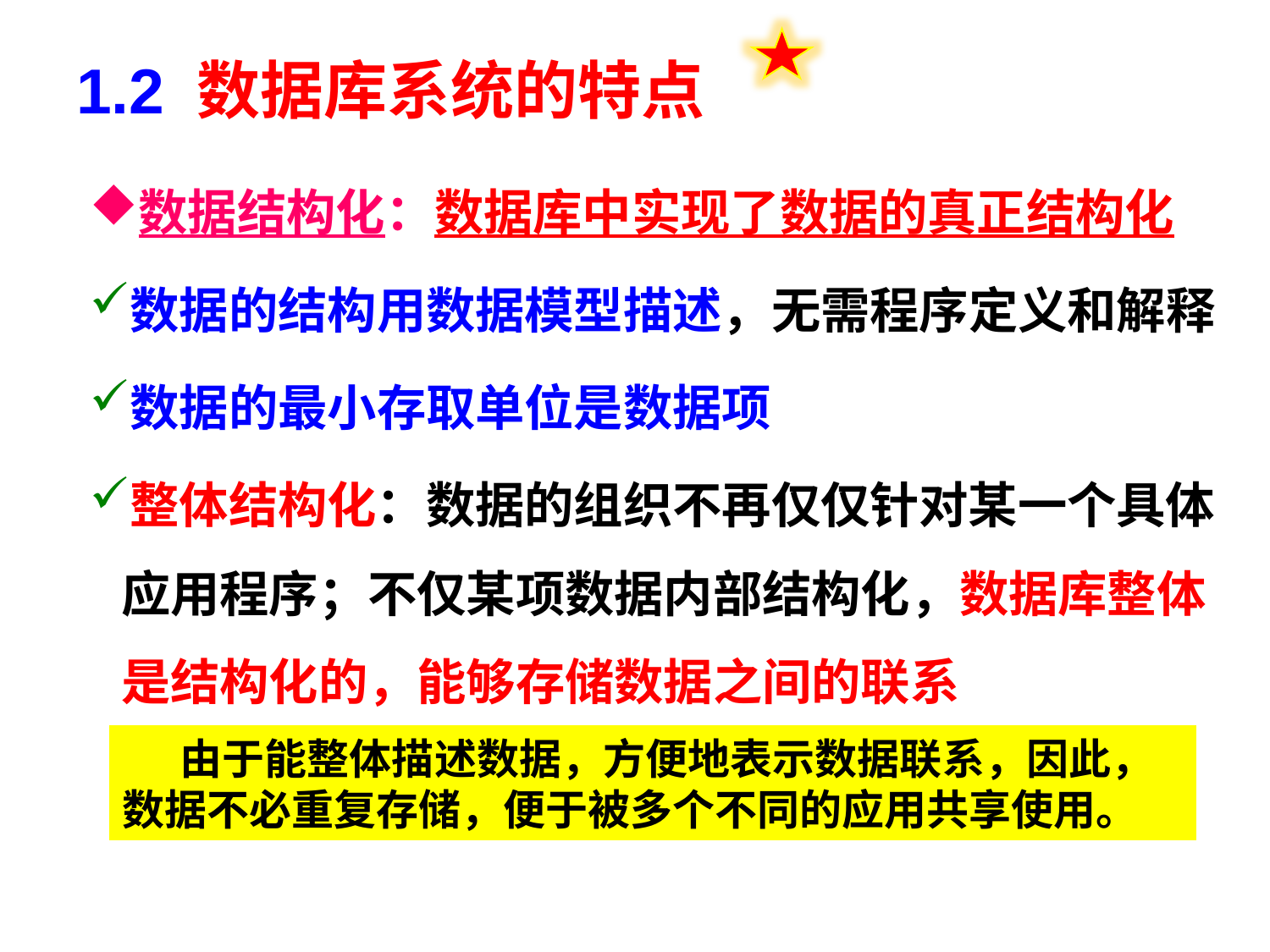

# 1.2 数据库系统的特点
数据结构化：数据库中实现了数据的真正结构化
数据的结构用数据模型描述，无需程序定义和解释
数据的最小存取单位是数据项
整体结构化：数据的组织不再仅仅针对某一个具体应用程序；不仅某项数据内部结构化，数据库整体是结构化的，能够存储数据之间的联系

     由于能整体描述数据，方便地表示数据联系，因此，数据不必重复存储，便于被多个不同的应用共享使用。